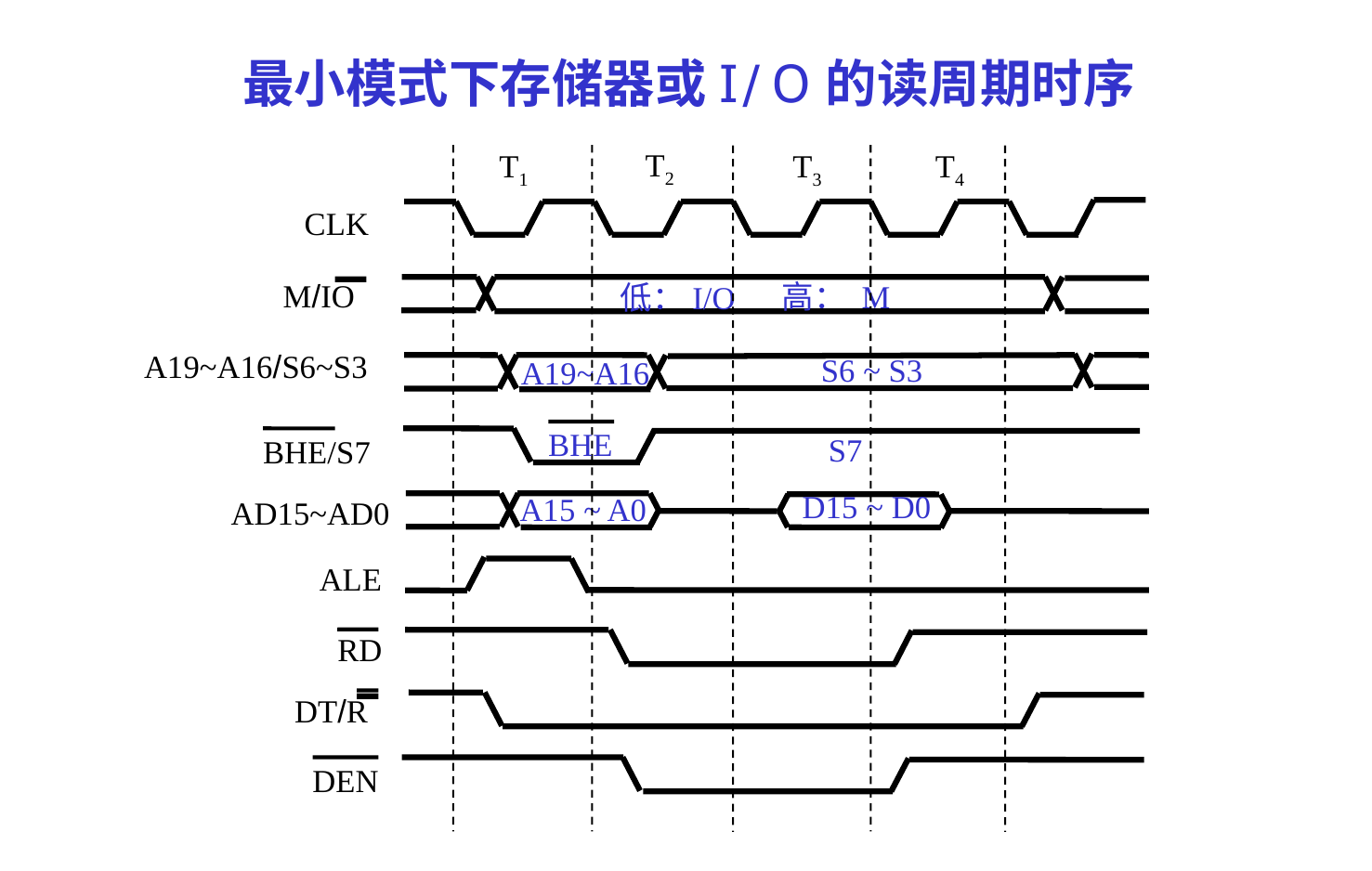

# 最小模式下存储器或I/O的读周期时序

T2

T1

T3
T4

CLK

M/IO

高： M

低：I/O

A19~A16/S6~S3
A19~A16

S6 ~ S3

BHE

BHE/S7

S7

AD15~AD0

 A15 ~ A0
D15 ~ D0

ALE

RD

DT/R

DEN